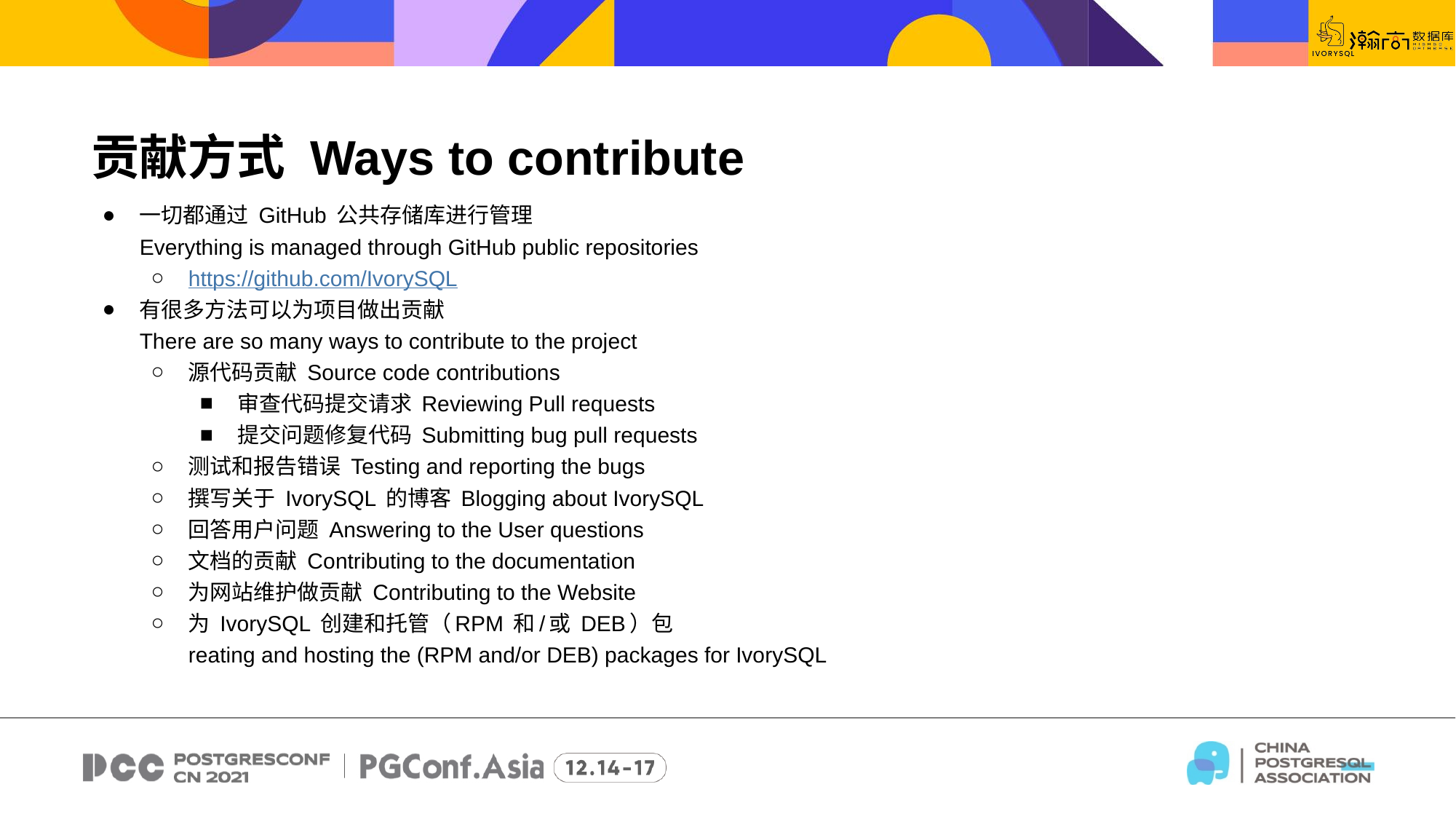

贡献方式 Ways to contribute
一切都通过 GitHub 公共存储库进行管理
Everything is managed through GitHub public repositories
https://github.com/IvorySQL
有很多方法可以为项目做出贡献
There are so many ways to contribute to the project
源代码贡献 Source code contributions
审查代码提交请求 Reviewing Pull requests
提交问题修复代码 Submitting bug pull requests
测试和报告错误 Testing and reporting the bugs
撰写关于 IvorySQL 的博客 Blogging about IvorySQL
回答用户问题 Answering to the User questions
文档的贡献 Contributing to the documentation
为网站维护做贡献 Contributing to the Website
为 IvorySQL 创建和托管（RPM 和/或 DEB）包
reating and hosting the (RPM and/or DEB) packages for IvorySQL